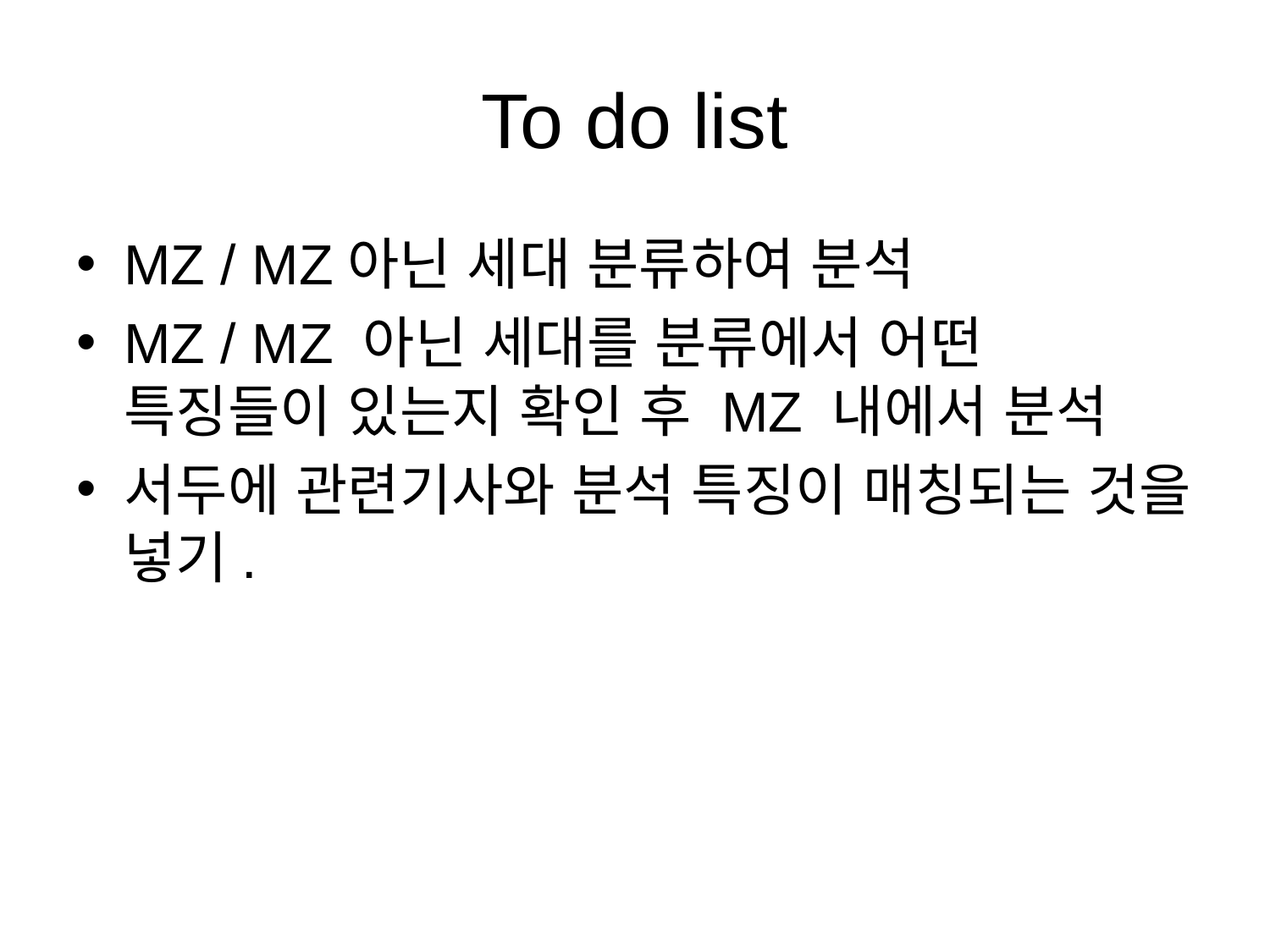

# To do list
MZ / MZ아닌 세대 분류하여 분석
MZ / MZ 아닌 세대를 분류에서 어떤 특징들이 있는지 확인 후 MZ 내에서 분석
서두에 관련기사와 분석 특징이 매칭되는 것을 넣기.